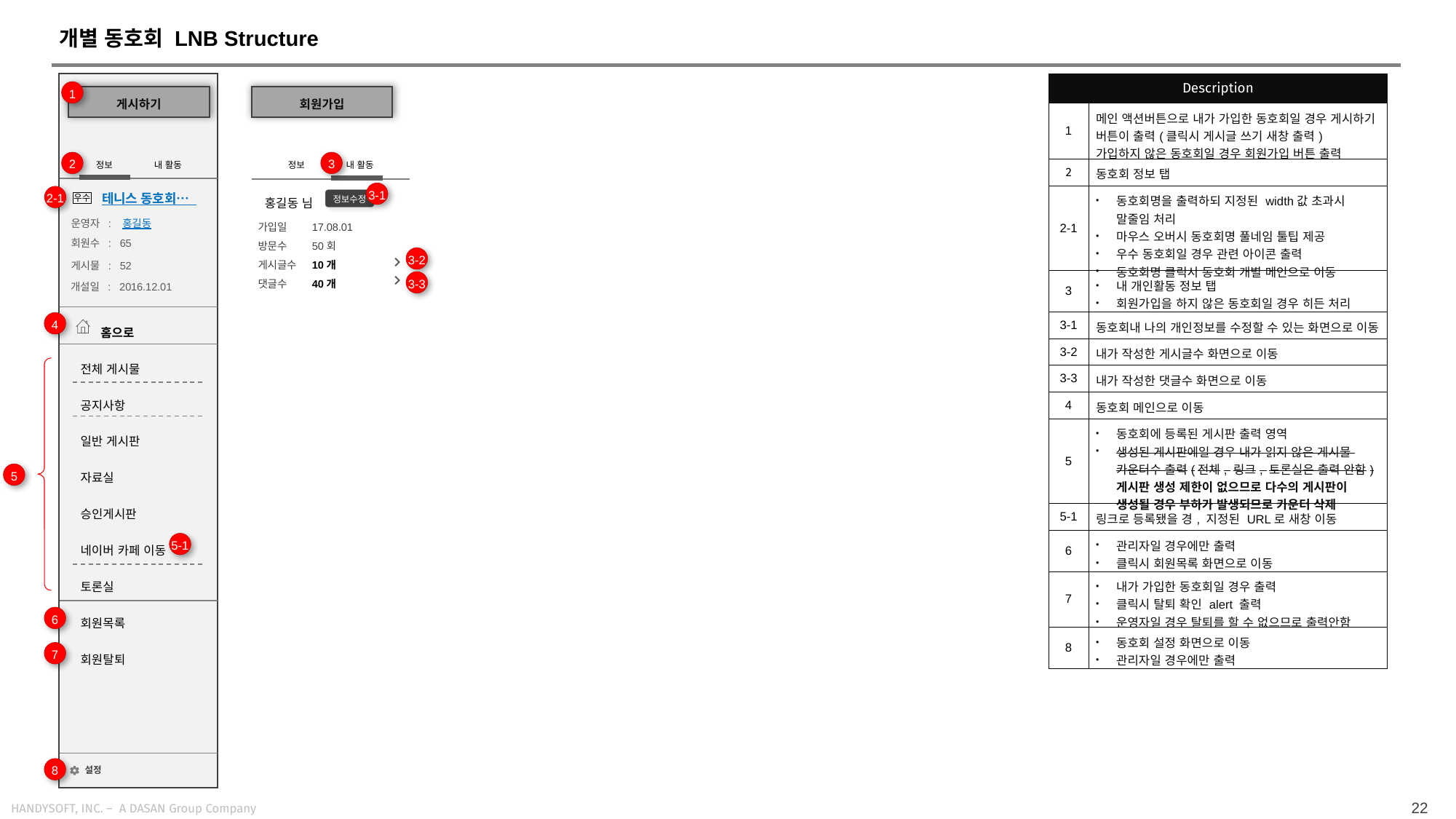

개별 동호회 LNB Structure

| Description |  |
| --- | --- |
| 1 | 메인 액션버튼으로 내가 가입한 동호회일 경우 게시하기 버튼이 출력(클릭시 게시글 쓰기 새창 출력) 가입하지 않은 동호회일 경우 회원가입 버튼 출력 |
| 2 | 동호회 정보 탭 |
| 2-1 | 동호회명을 출력하되 지정된 width값 초과시 말줄임 처리 마우스 오버시 동호회명 풀네임 툴팁 제공 우수 동호회일 경우 관련 아이콘 출력 동호회명 클릭시 동호회 개별 메인으로 이동 |
| 3 | 내 개인활동 정보 탭 회원가입을 하지 않은 동호회일 경우 히든 처리 |
| 3-1 | 동호회내 나의 개인정보를 수정할 수 있는 화면으로 이동 |
| 3-2 | 내가 작성한 게시글수 화면으로 이동 |
| 3-3 | 내가 작성한 댓글수 화면으로 이동 |
| 4 | 동호회 메인으로 이동 |
| 5 | 동호회에 등록된 게시판 출력 영역 생성된 게시판에일 경우 내가 읽지 않은 게시물 카운터수 출력(전체, 링크, 토론실은 출력 안함) 게시판 생성 제한이 없으므로 다수의 게시판이 생성될 경우 부하가 발생되므로 카운터 삭제 |
| 5-1 | 링크로 등록됐을 경, 지정된 URL로 새창 이동 |
| 6 | 관리자일 경우에만 출력 클릭시 회원목록 화면으로 이동 |
| 7 | 내가 가입한 동호회일 경우 출력 클릭시 탈퇴 확인 alert 출력 운영자일 경우 탈퇴를 할 수 없으므로 출력안함 |
| 8 | 동호회 설정 화면으로 이동 관리자일 경우에만 출력 |
1
게시하기
회원가입
2
3
정보
내 활동
테니스 동호회…
우수
운영자  :   홍길동
회원수  :   65
게시물  :   52
개설일  :   2016.12.01
정보
내 활동
홍길동 님
가입일
방문수
게시글수
댓글수
17.08.01
50회
10개
40개

3-1
2-1
정보수정
3-2
3-3
     홈으로
전체 게시물
공지사항
일반 게시판
자료실
승인게시판
네이버 카페 이동
토론실
회원목록
회원탈퇴
4

5
5-1
6
7
8
설정